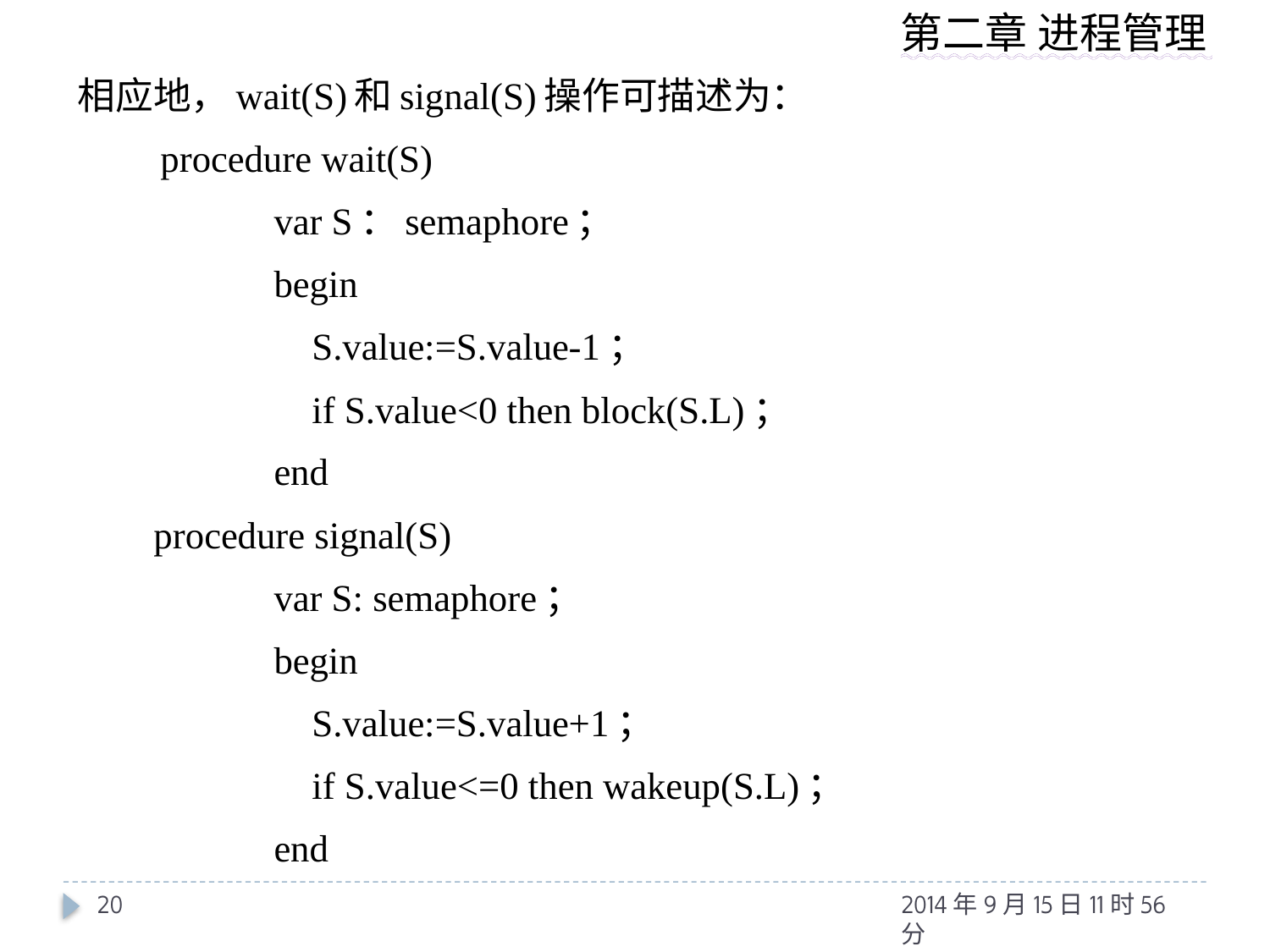

相应地，wait(S)和signal(S)操作可描述为：
　　procedure wait(S)
　　　　　var S：semaphore；
　　　　　begin
　　　　　　S.value:=S.value-1；
　　　　　　if S.value<0 then block(S.L)；
　　　　　end
        procedure signal(S)
　　　　　var S: semaphore；
　　　　　begin
　　　　　　S.value:=S.value+1；
　　　　　　if S.value<=0 then wakeup(S.L)；
　　　　　end

20
2014年9月15日11时56分